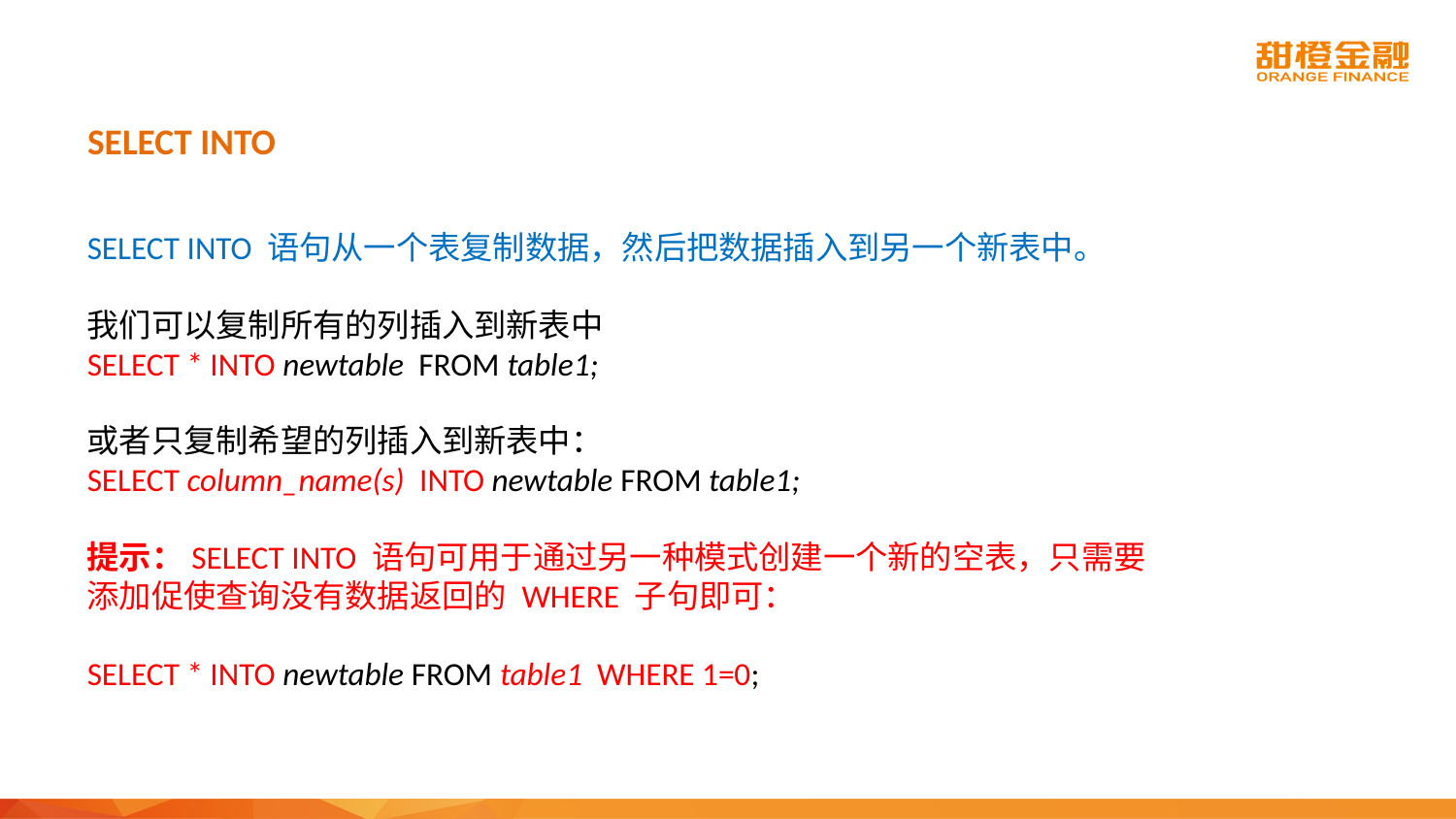

# SELECT INTO
SELECT INTO 语句从一个表复制数据，然后把数据插入到另一个新表中。

我们可以复制所有的列插入到新表中
SELECT * INTO newtable  FROM table1;

或者只复制希望的列插入到新表中：
SELECT column_name(s)  INTO newtable FROM table1;

提示：SELECT INTO 语句可用于通过另一种模式创建一个新的空表，只需要添加促使查询没有数据返回的 WHERE 子句即可：

SELECT * INTO newtable FROM table1  WHERE 1=0;